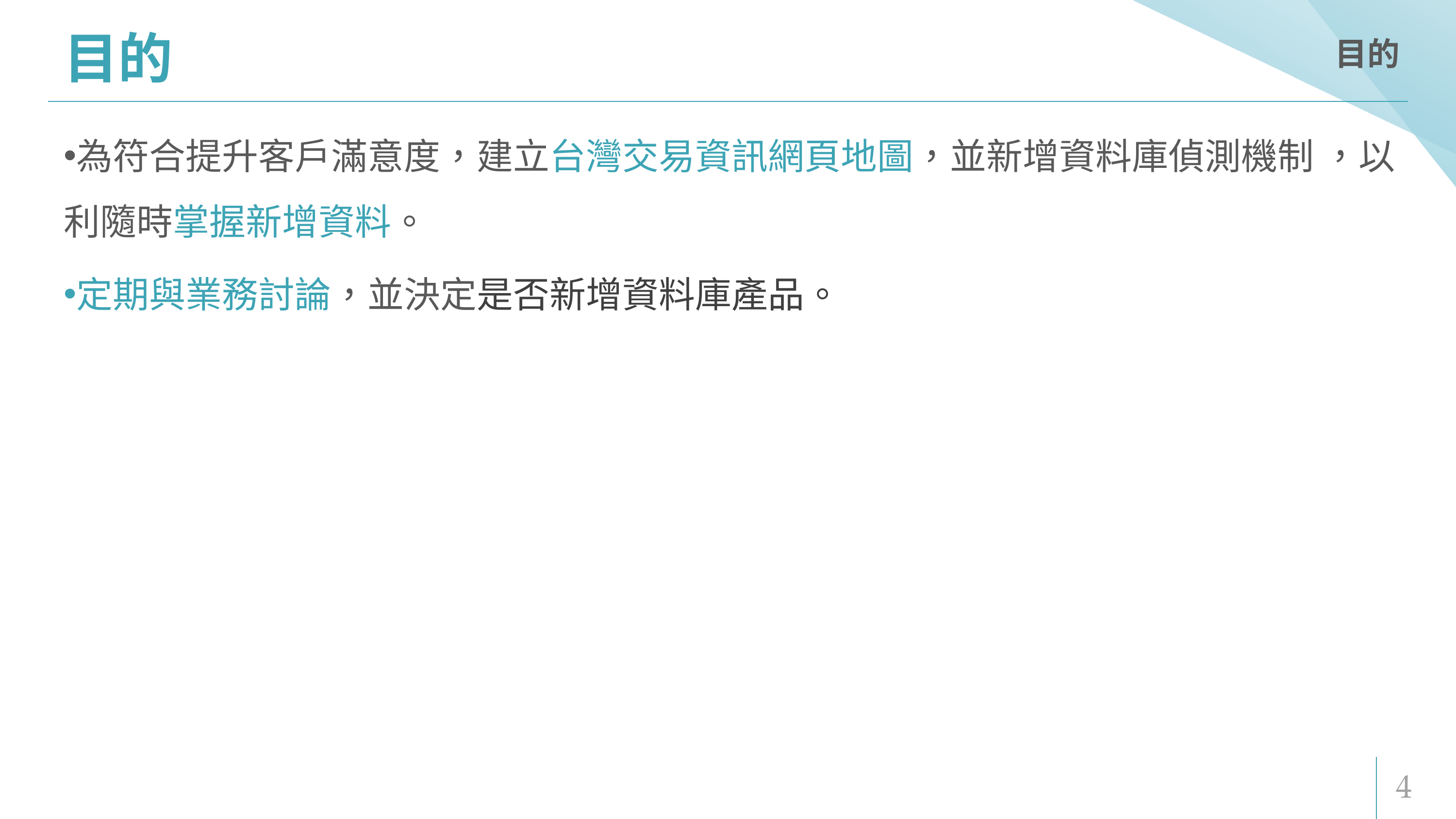

# 目的
目的
為符合提升客戶滿意度，建立台灣交易資訊網頁地圖，並新增資料庫偵測機制 ，以利隨時掌握新增資料。
定期與業務討論，並決定是否新增資料庫產品。

4